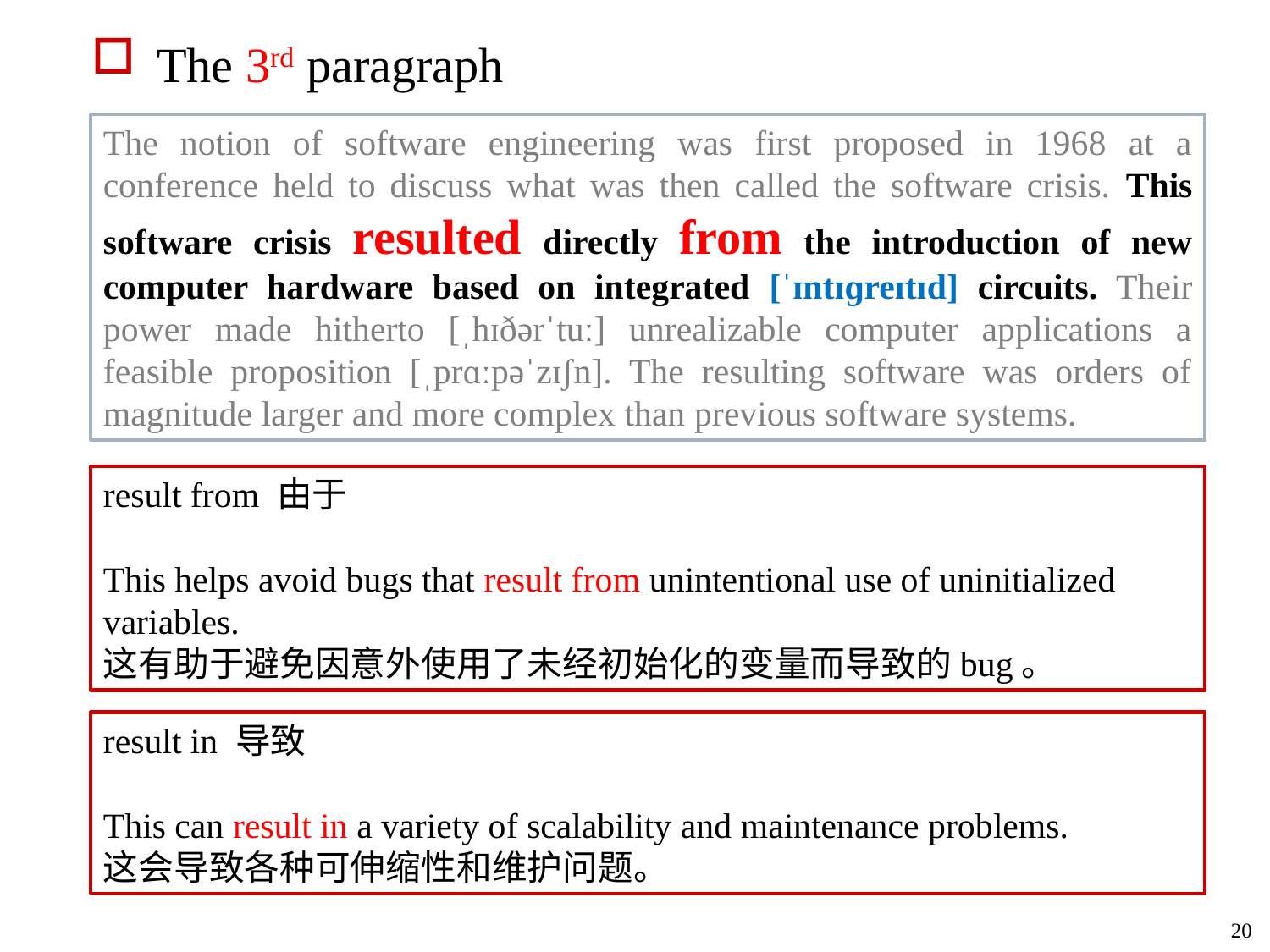

The 3rd paragraph
The notion of software engineering was first proposed in 1968 at a conference held to discuss what was then called the software crisis. This software crisis resulted directly from the introduction of new computer hardware based on integrated [ˈɪntɪɡreɪtɪd] circuits. Their power made hitherto [ˌhɪðərˈtuː] unrealizable computer applications a feasible proposition [ˌprɑːpəˈzɪʃn]. The resulting software was orders of magnitude larger and more complex than previous software systems.
result from 由于

This helps avoid bugs that result from unintentional use of uninitialized variables.
这有助于避免因意外使用了未经初始化的变量而导致的bug。
result in 导致

This can result in a variety of scalability and maintenance problems.
这会导致各种可伸缩性和维护问题。
20